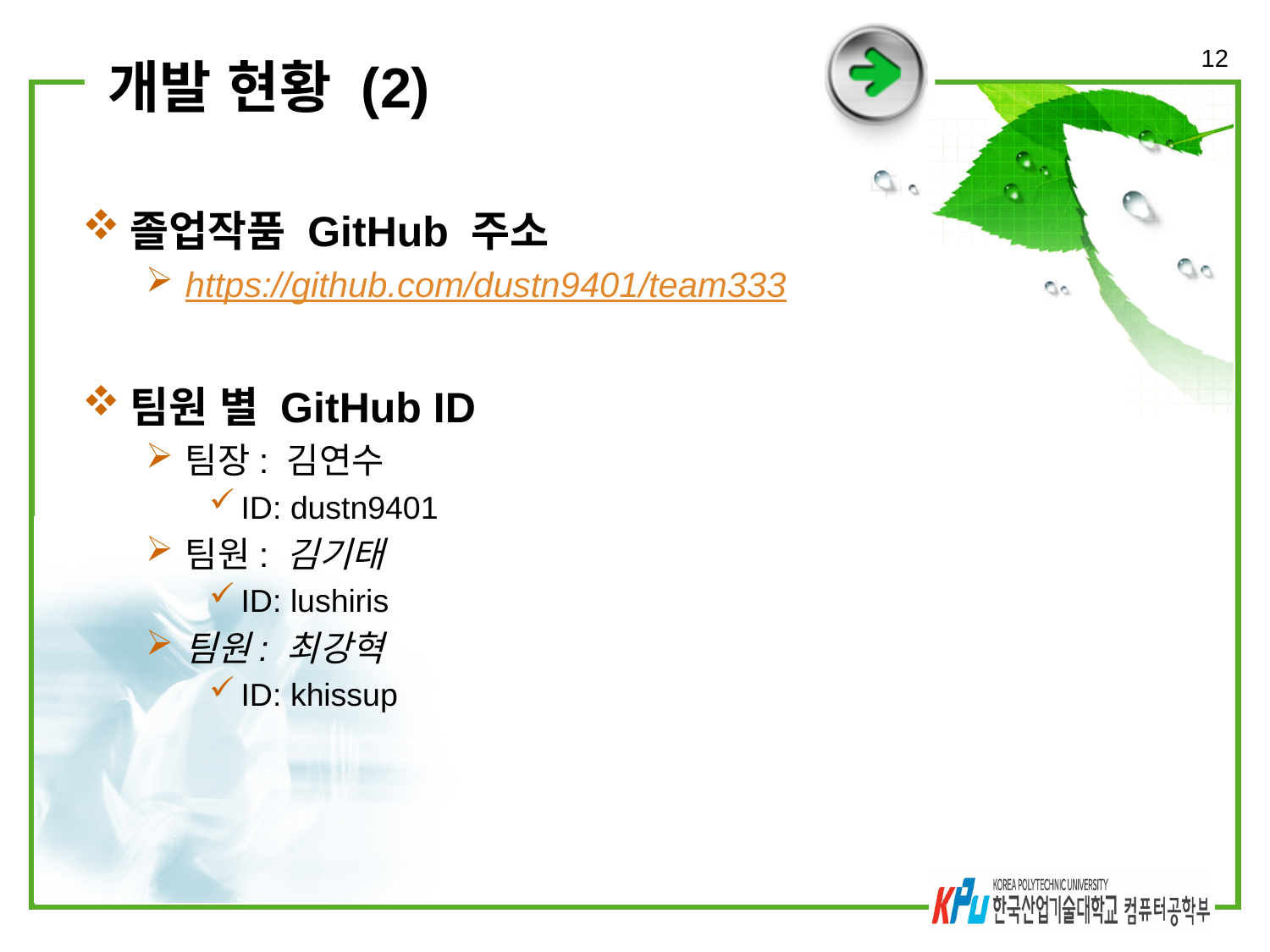

12
# 개발 현황 (2)
졸업작품 GitHub 주소
https://github.com/dustn9401/team333

팀원 별 GitHub ID
팀장: 김연수
ID: dustn9401
팀원: 김기태
ID: lushiris
팀원: 최강혁
ID: khissup